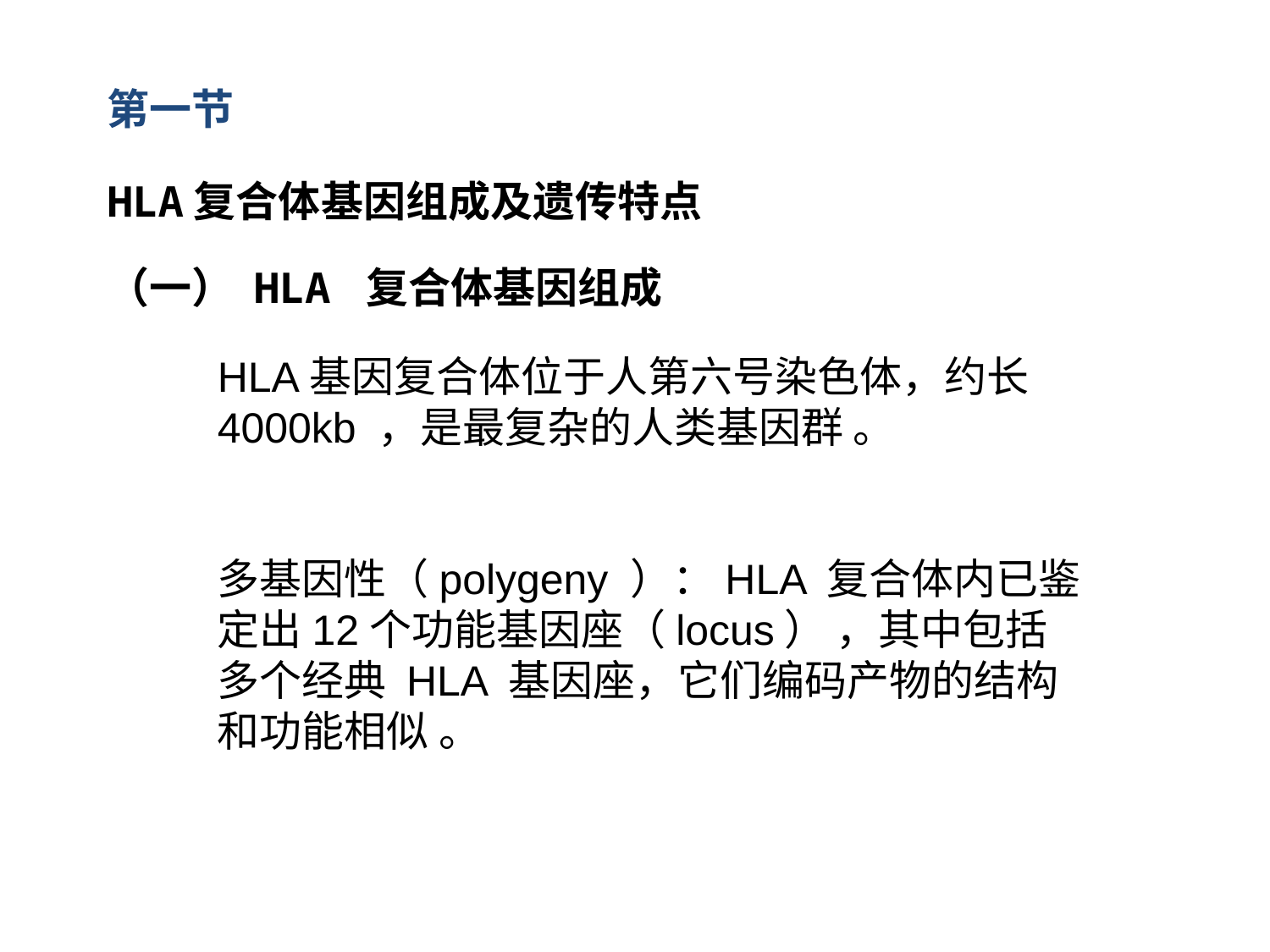

第一节
HLA复合体基因组成及遗传特点
（一） HLA 复合体基因组成
HLA基因复合体位于人第六号染色体，约长 4000kb ，是最复杂的人类基因群 。

多基因性（polygeny ）：HLA 复合体内已鉴定出12个功能基因座（locus） ，其中包括多个经典 HLA 基因座，它们编码产物的结构和功能相似 。